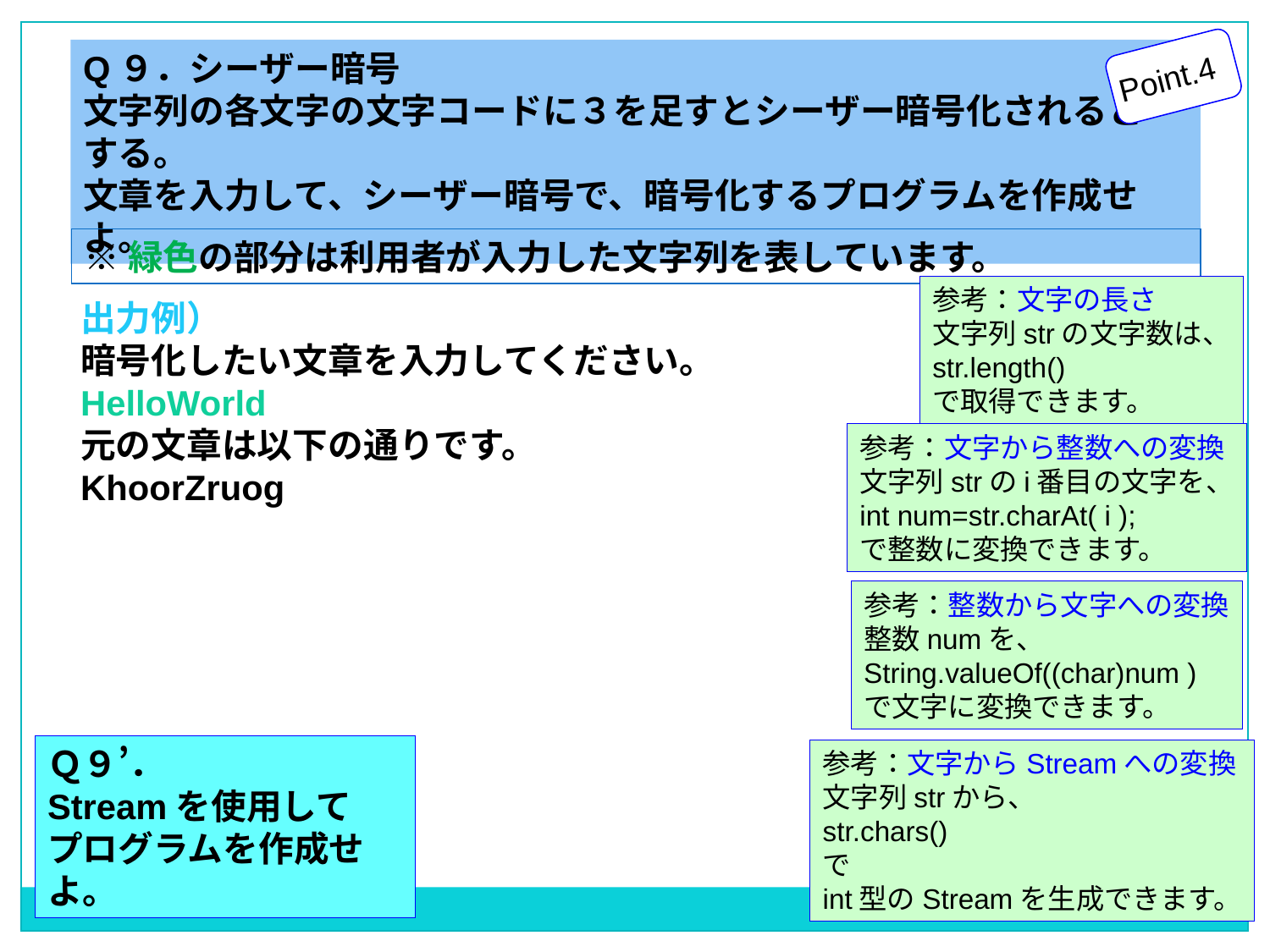

Q９．シーザー暗号
文字列の各文字の文字コードに３を足すとシーザー暗号化されると
する。
文章を入力して、シーザー暗号で、暗号化するプログラムを作成せよ。

Point.4
※緑色の部分は利用者が入力した文字列を表しています。
参考：文字の長さ
文字列strの文字数は、
str.length()
で取得できます。
出力例）
暗号化したい文章を入力してください。
HelloWorld
元の文章は以下の通りです。
KhoorZruog
参考：文字から整数への変換
文字列strのi番目の文字を、
int num=str.charAt( i );
で整数に変換できます。
参考：整数から文字への変換
整数numを、
String.valueOf((char)num )
で文字に変換できます。
Ｑ９’．
Streamを使用して
プログラムを作成せよ。
参考：文字からStreamへの変換
文字列strから、
str.chars()
で
int型のStreamを生成できます。